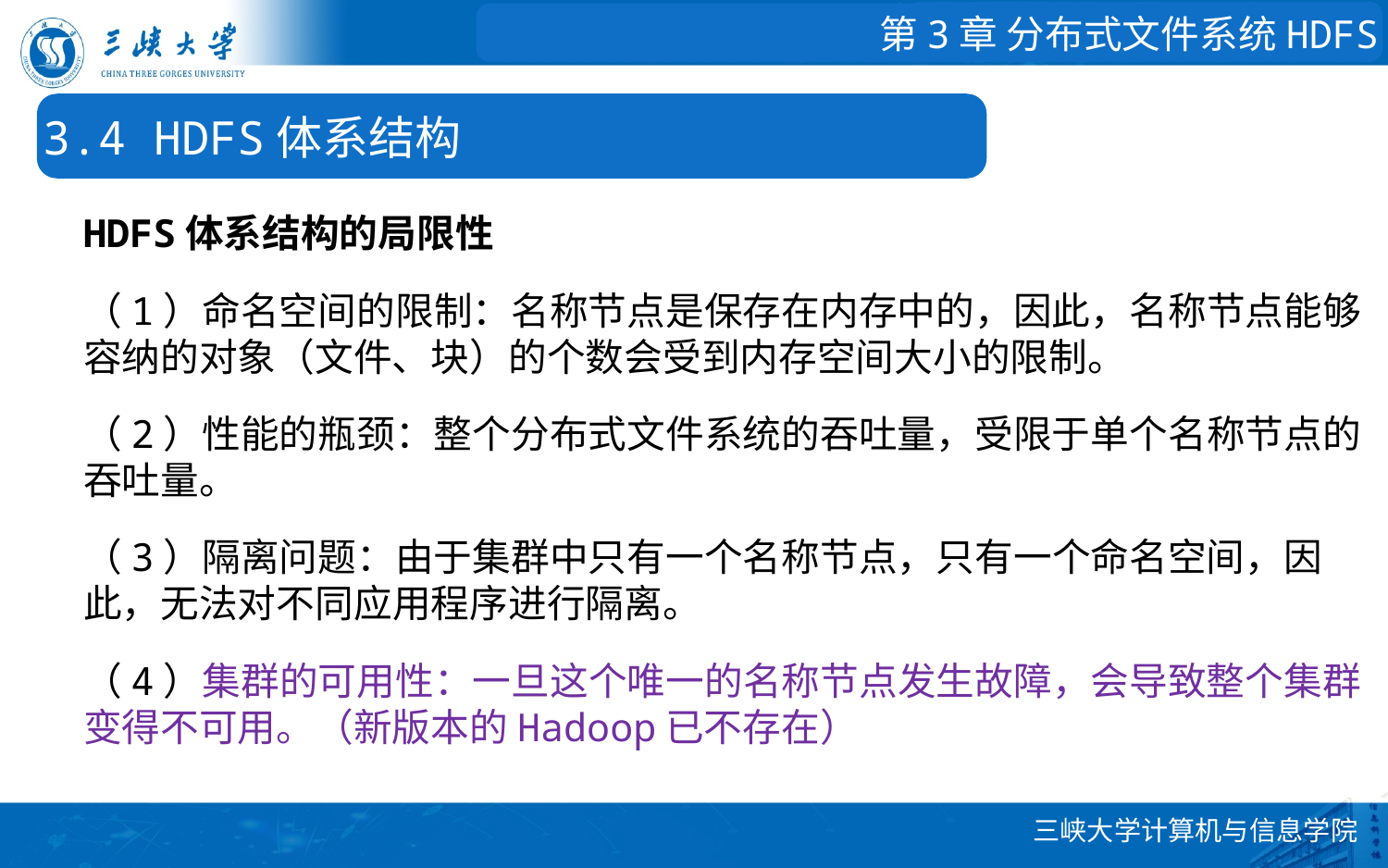

第3章 分布式文件系统HDFS
3.4 HDFS体系结构

HDFS体系结构的局限性
（1）命名空间的限制：名称节点是保存在内存中的，因此，名称节点能够容纳的对象（文件、块）的个数会受到内存空间大小的限制。
（2）性能的瓶颈：整个分布式文件系统的吞吐量，受限于单个名称节点的吞吐量。
（3）隔离问题：由于集群中只有一个名称节点，只有一个命名空间，因此，无法对不同应用程序进行隔离。
（4）集群的可用性：一旦这个唯一的名称节点发生故障，会导致整个集群变得不可用。（新版本的Hadoop已不存在）